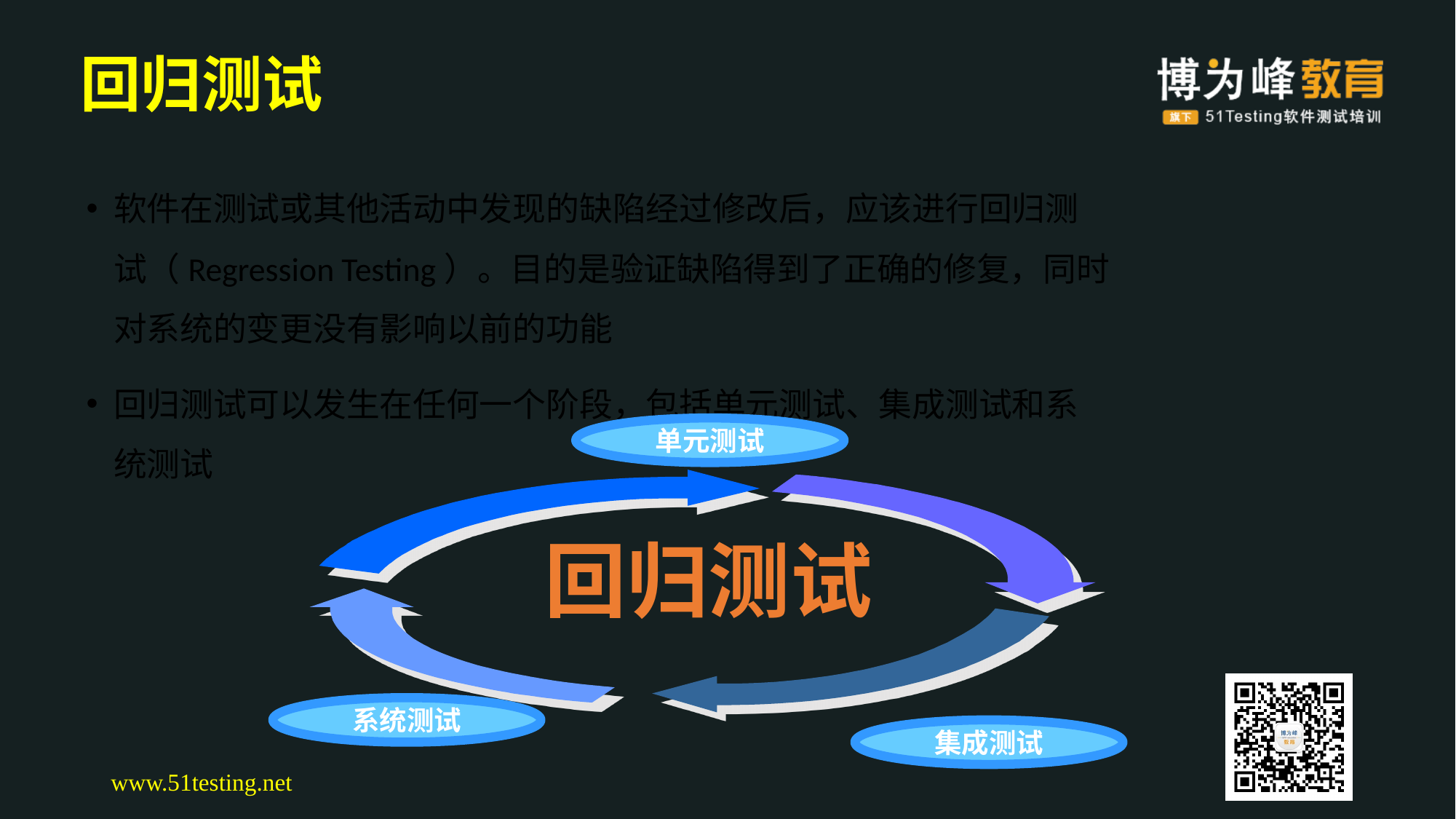

# 回归测试
软件在测试或其他活动中发现的缺陷经过修改后，应该进行回归测试（Regression Testing）。目的是验证缺陷得到了正确的修复，同时对系统的变更没有影响以前的功能
回归测试可以发生在任何一个阶段，包括单元测试、集成测试和系统测试
单元测试

回归测试

系统测试
集成测试
www.51testing.net